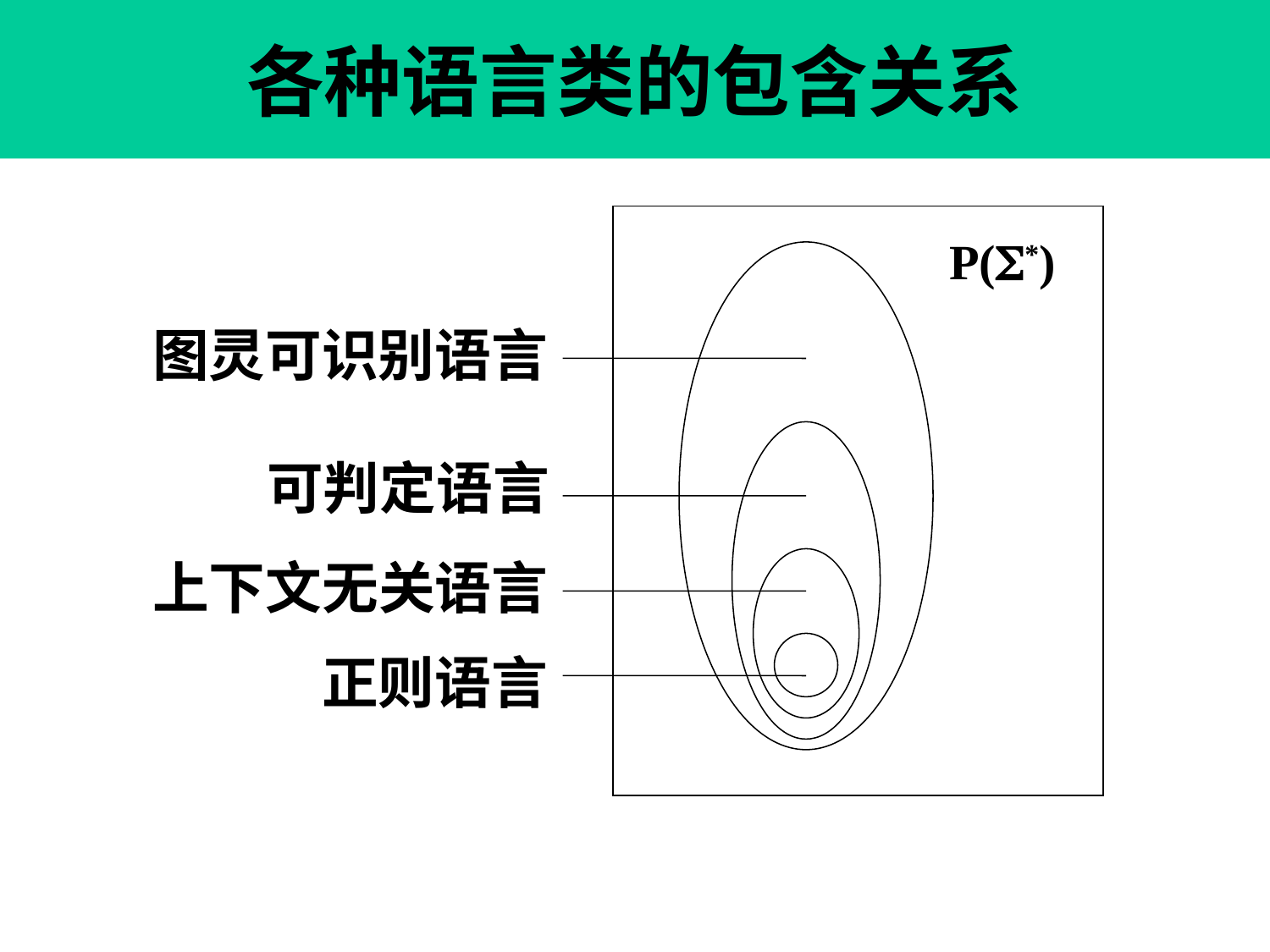

# 各种语言类的包含关系

P(Σ*)

图灵可识别语言

可判定语言

上下文无关语言

正则语言